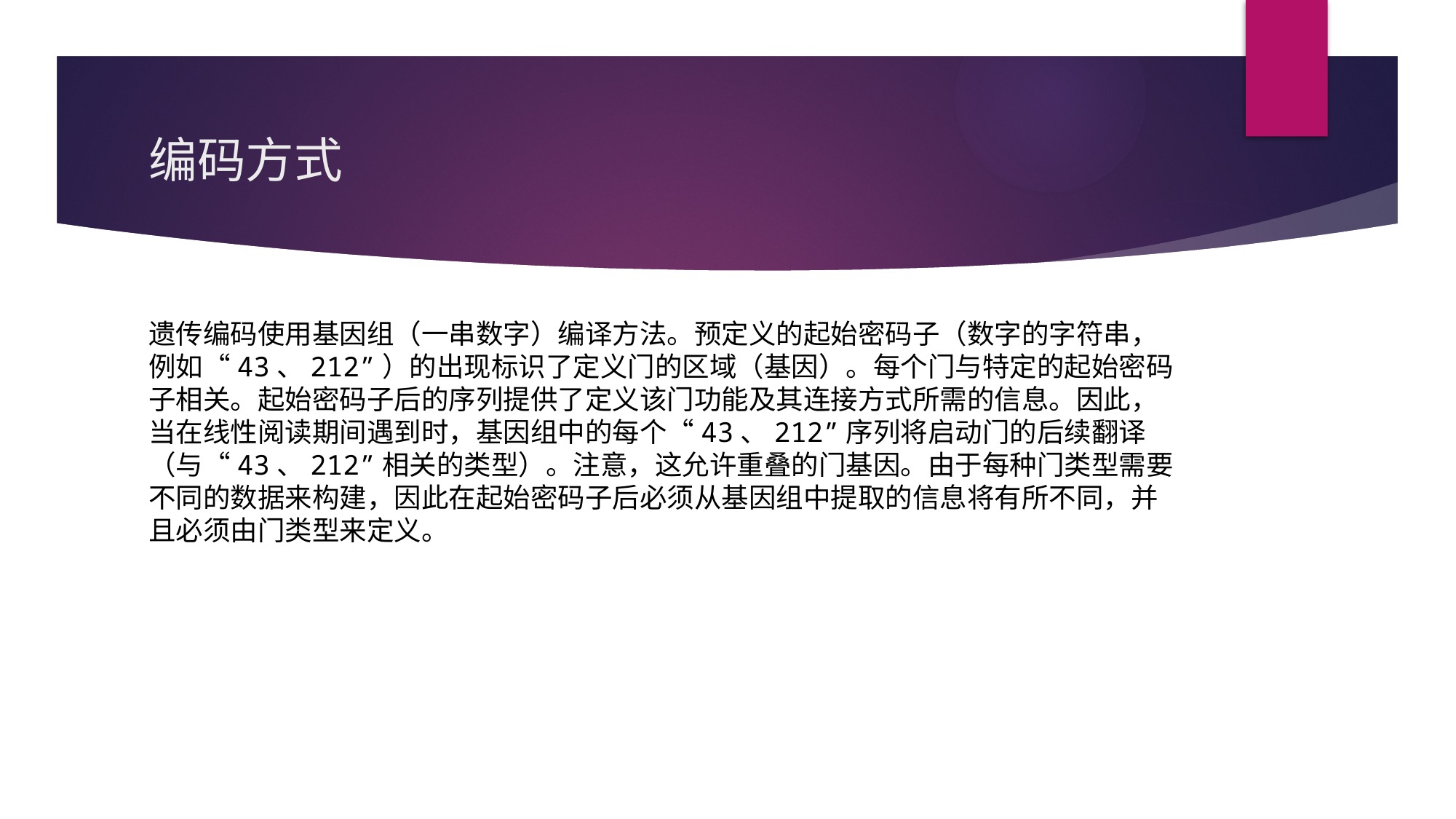

# 编码方式
遗传编码使用基因组（一串数字）编译方法。预定义的起始密码子（数字的字符串，例如“43、212”）的出现标识了定义门的区域（基因）。每个门与特定的起始密码子相关。起始密码子后的序列提供了定义该门功能及其连接方式所需的信息。因此，当在线性阅读期间遇到时，基因组中的每个“43、212”序列将启动门的后续翻译（与“43、212”相关的类型）。注意，这允许重叠的门基因。由于每种门类型需要不同的数据来构建，因此在起始密码子后必须从基因组中提取的信息将有所不同，并且必须由门类型来定义。